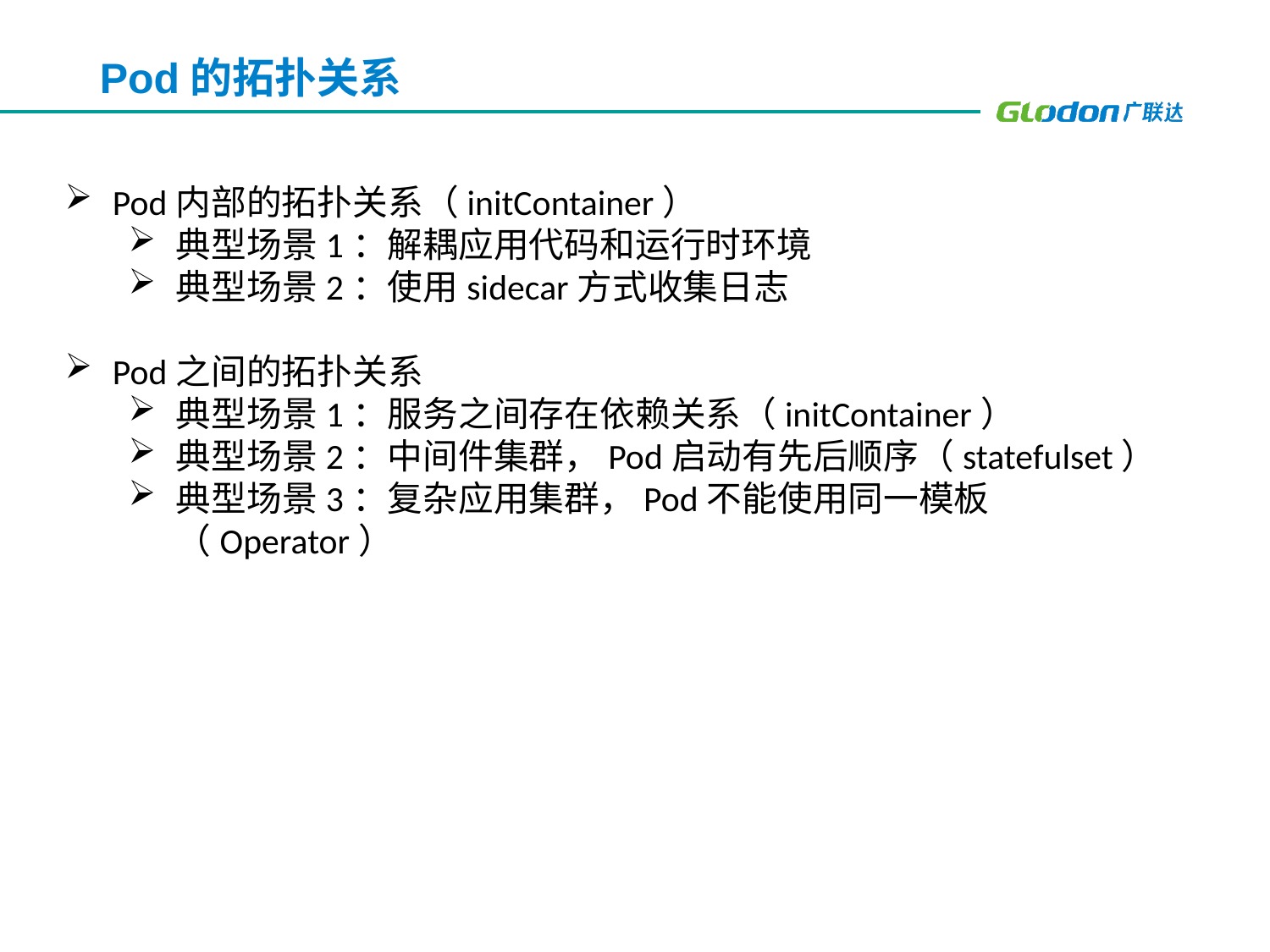

# Pod的拓扑关系

Pod内部的拓扑关系（initContainer）
典型场景1：解耦应用代码和运行时环境
典型场景2：使用sidecar方式收集日志

Pod之间的拓扑关系
典型场景1：服务之间存在依赖关系（initContainer）
典型场景2：中间件集群，Pod启动有先后顺序（statefulset）
典型场景3：复杂应用集群，Pod不能使用同一模板（Operator）